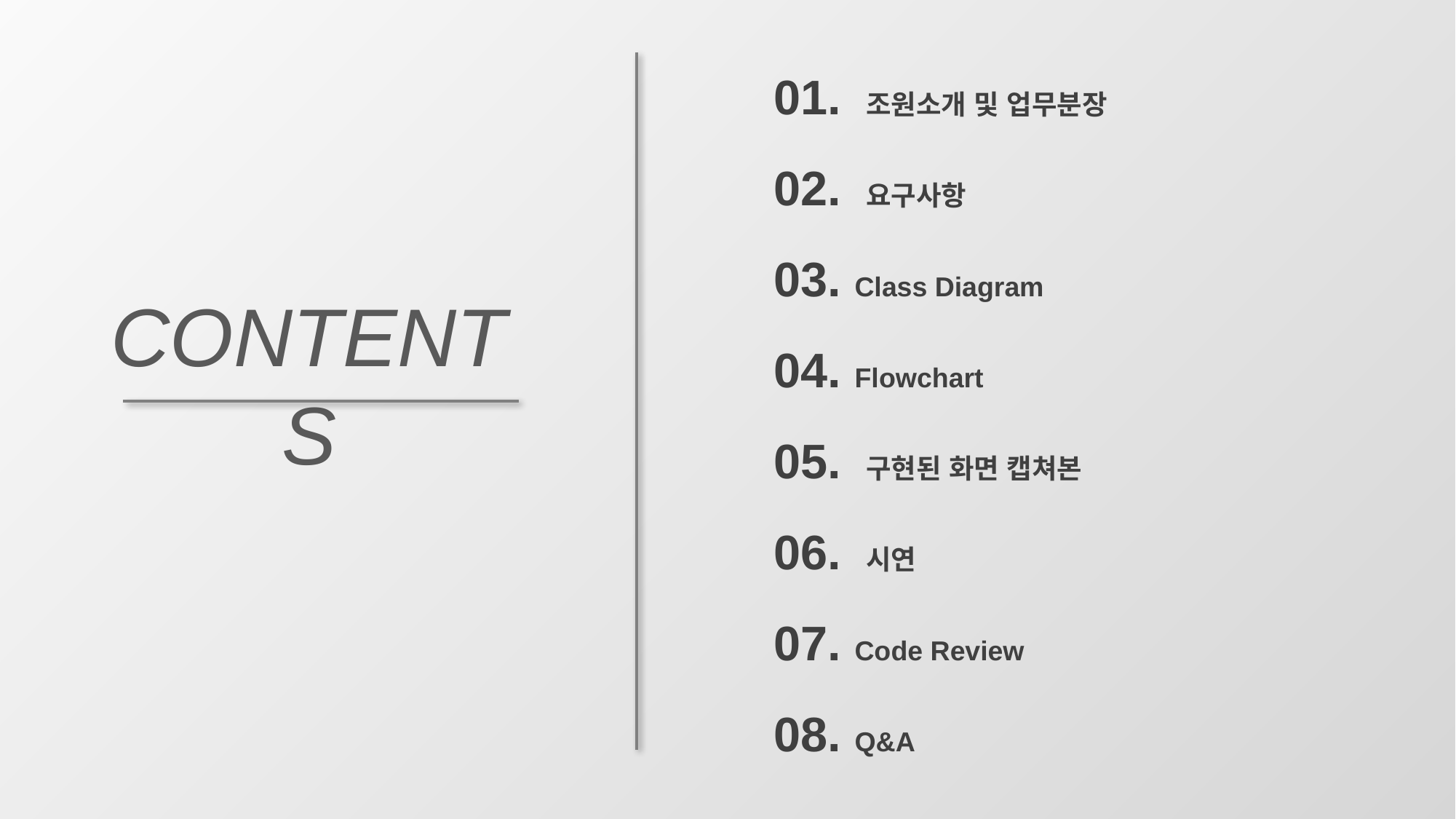

01. 조원소개 및 업무분장

02. 요구사항

03. Class Diagram

04. Flowchart

05. 구현된 화면 캡쳐본

06. 시연

07. Code Review

08. Q&A
CONTENTS